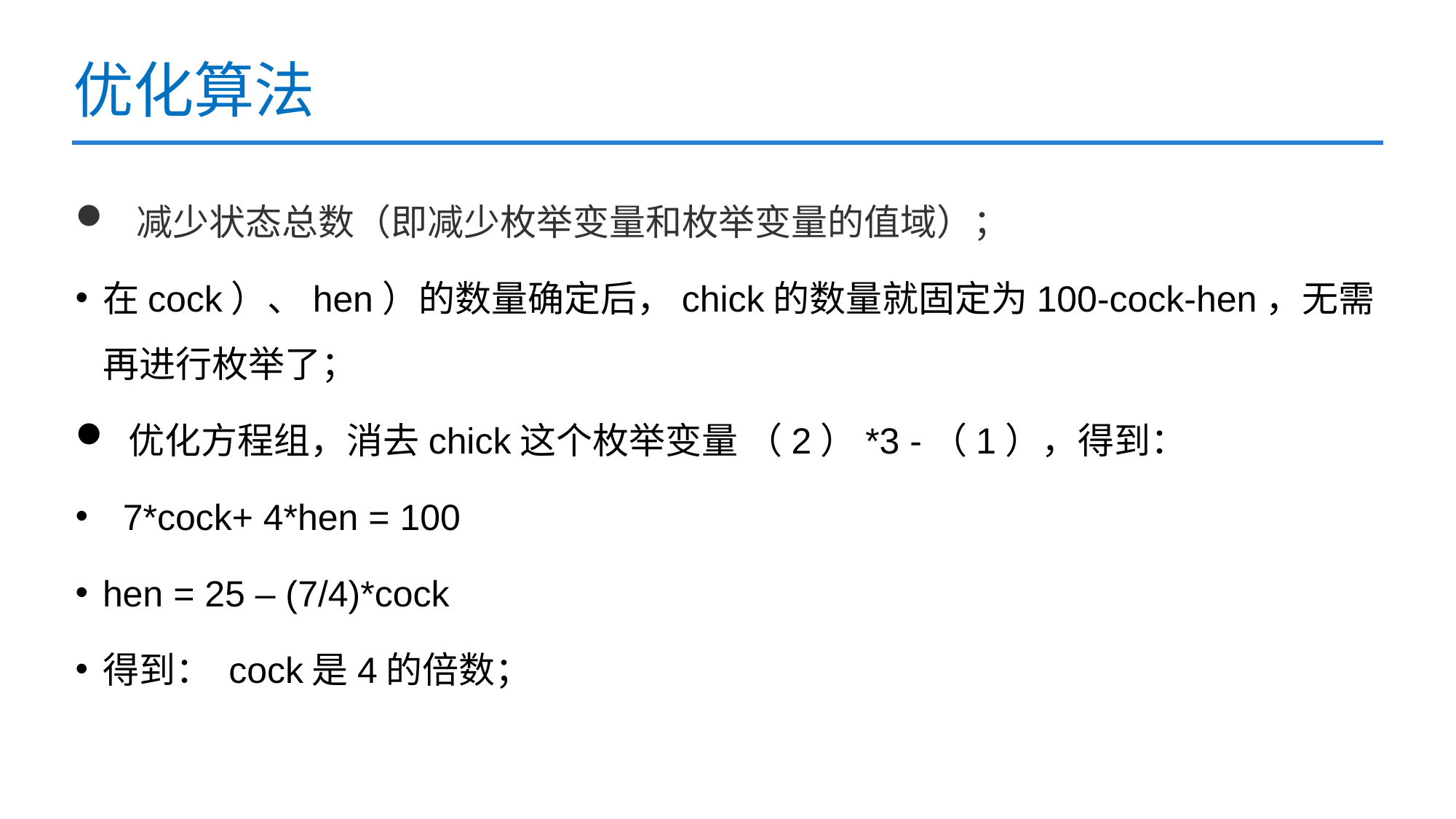

# 优化算法
  减少状态总数（即减少枚举变量和枚举变量的值域）；
在cock）、hen）的数量确定后，chick的数量就固定为100-cock-hen，无需再进行枚举了；
 优化方程组，消去chick这个枚举变量 （2）*3 -（1），得到：
  7*cock+ 4*hen = 100
hen = 25 – (7/4)*cock
得到： cock是4的倍数；